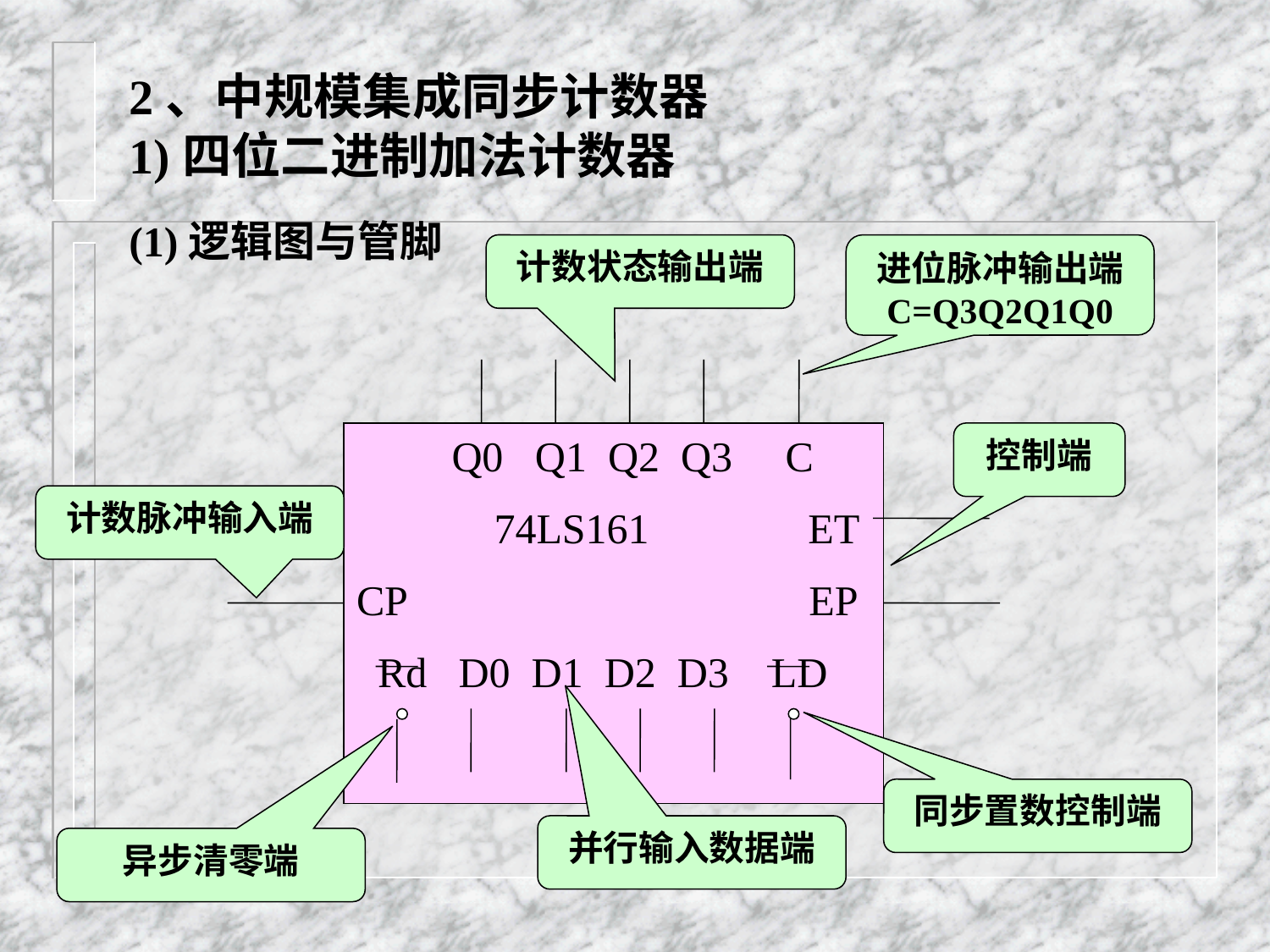

# 2、中规模集成同步计数器 1)四位二进制加法计数器
(1)逻辑图与管脚
计数状态输出端
进位脉冲输出端
C=Q3Q2Q1Q0

         Q0   Q1  Q2  Q3     C
             74LS161               ET
CP                                      EP
  Rd   D0  D1  D2  D3    LD

控制端
计数脉冲输入端
同步置数控制端
并行输入数据端
异步清零端